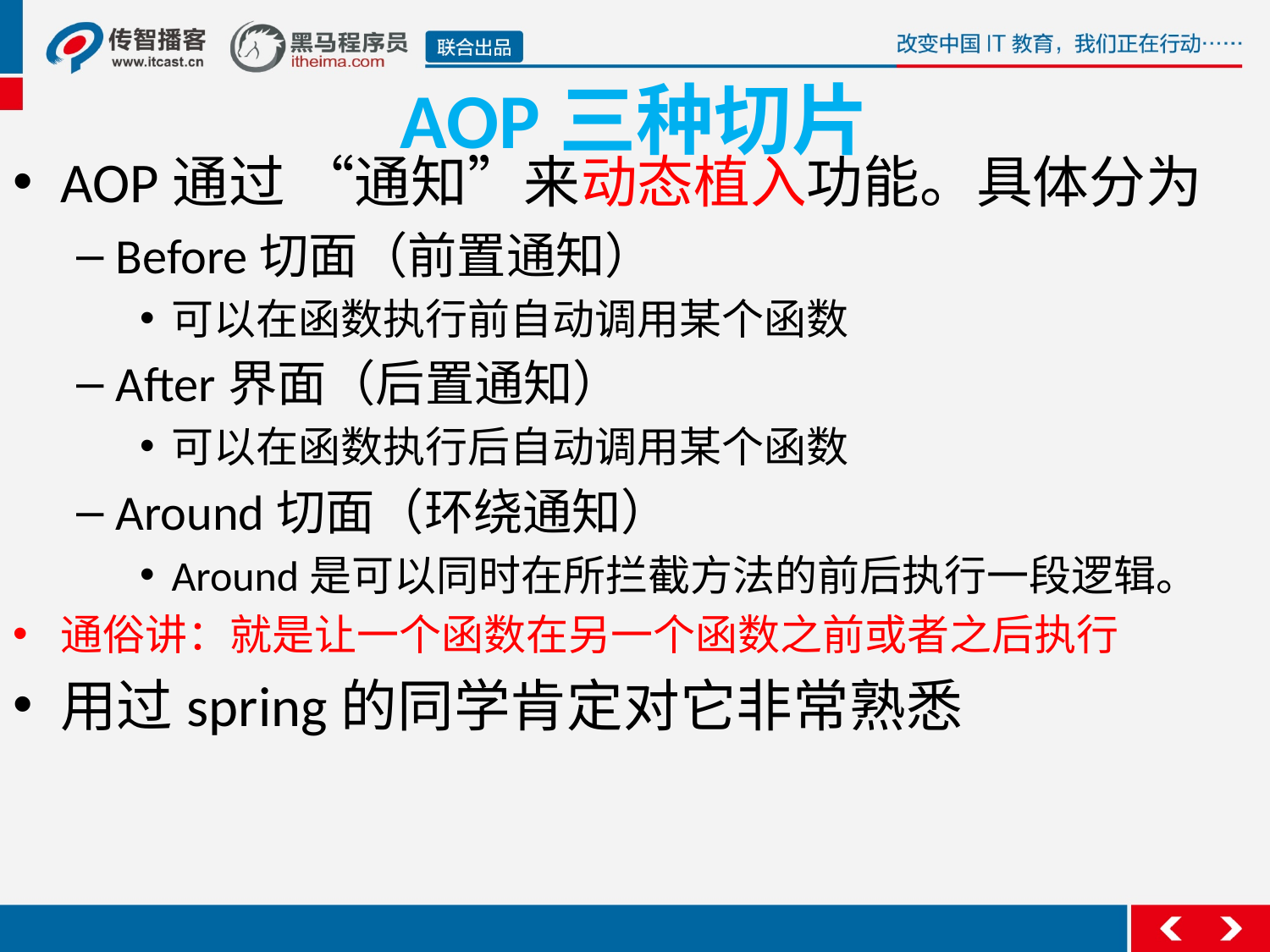

# AOP三种切片
AOP通过 “通知”来动态植入功能。具体分为
Before切面（前置通知）
可以在函数执行前自动调用某个函数
After界面（后置通知）
可以在函数执行后自动调用某个函数
Around切面（环绕通知）
Around是可以同时在所拦截方法的前后执行一段逻辑。
通俗讲：就是让一个函数在另一个函数之前或者之后执行
用过spring的同学肯定对它非常熟悉